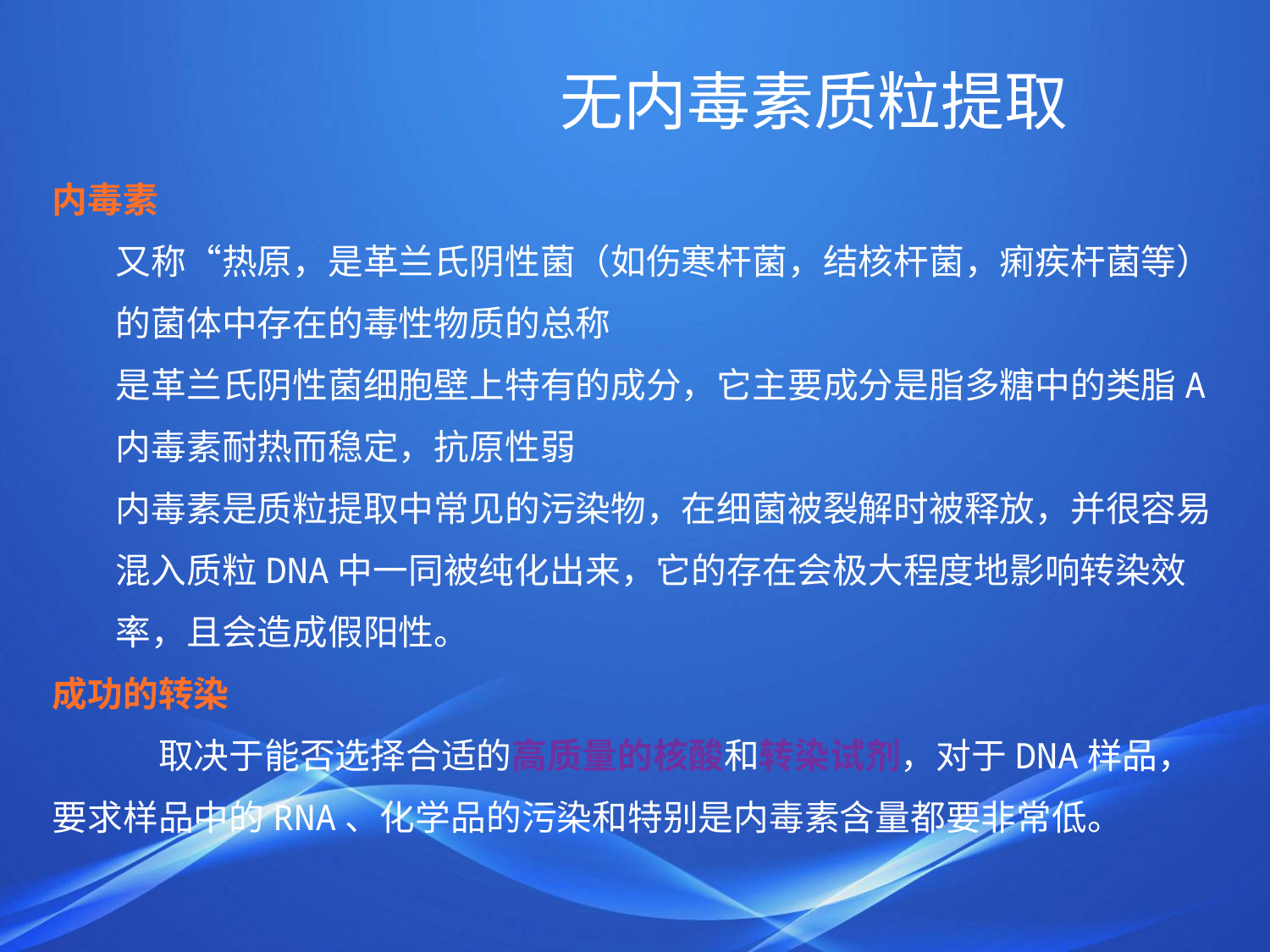

无内毒素质粒提取
内毒素
又称“热原，是革兰氏阴性菌（如伤寒杆菌，结核杆菌，痢疾杆菌等）的菌体中存在的毒性物质的总称
是革兰氏阴性菌细胞壁上特有的成分，它主要成分是脂多糖中的类脂A
内毒素耐热而稳定，抗原性弱
内毒素是质粒提取中常见的污染物，在细菌被裂解时被释放，并很容易混入质粒DNA中一同被纯化出来，它的存在会极大程度地影响转染效率，且会造成假阳性。
成功的转染
　　　取决于能否选择合适的高质量的核酸和转染试剂，对于DNA样品，要求样品中的RNA、化学品的污染和特别是内毒素含量都要非常低。